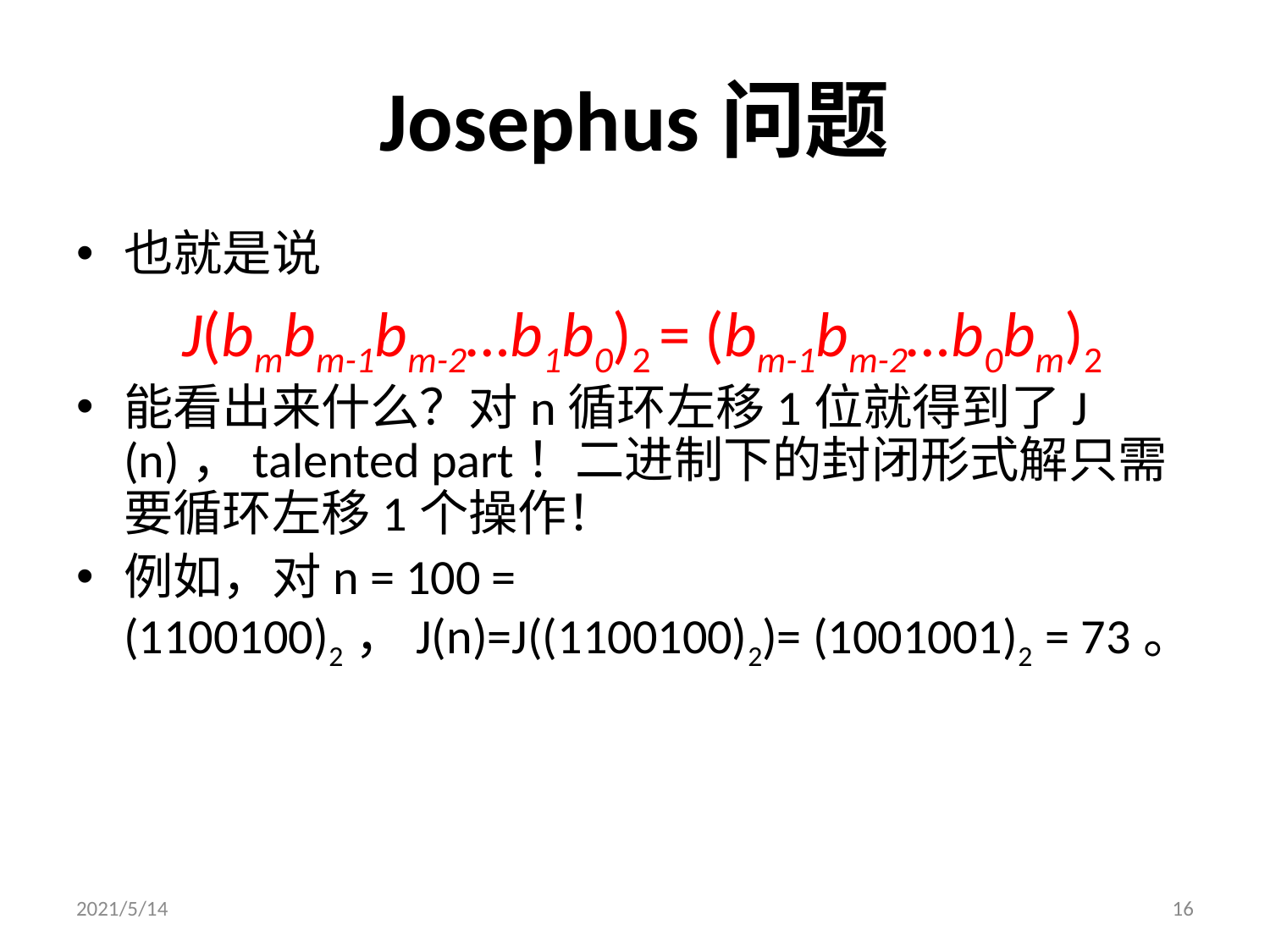

# Josephus问题
也就是说
 J(bmbm-1bm-2…b1b0)2 = (bm-1bm-2…b0bm)2
能看出来什么？对n循环左移1位就得到了J (n)，talented part！二进制下的封闭形式解只需要循环左移1个操作！
例如，对n = 100 = (1100100)2，J(n)=J((1100100)2)= (1001001)2  = 73。

2021/5/14
16